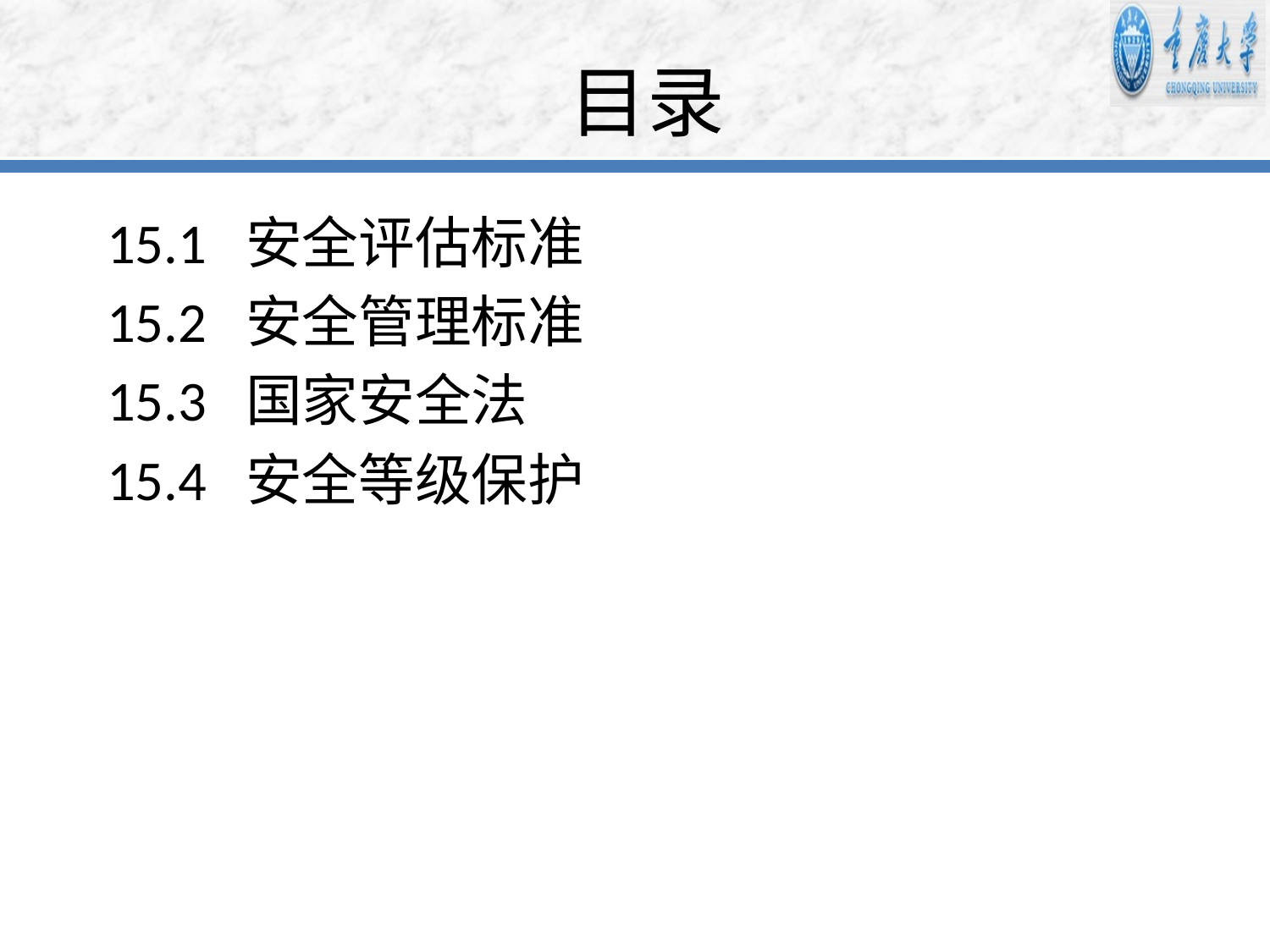

# 目录
15.1  安全评估标准
15.2  安全管理标准
15.3  国家安全法
15.4  安全等级保护